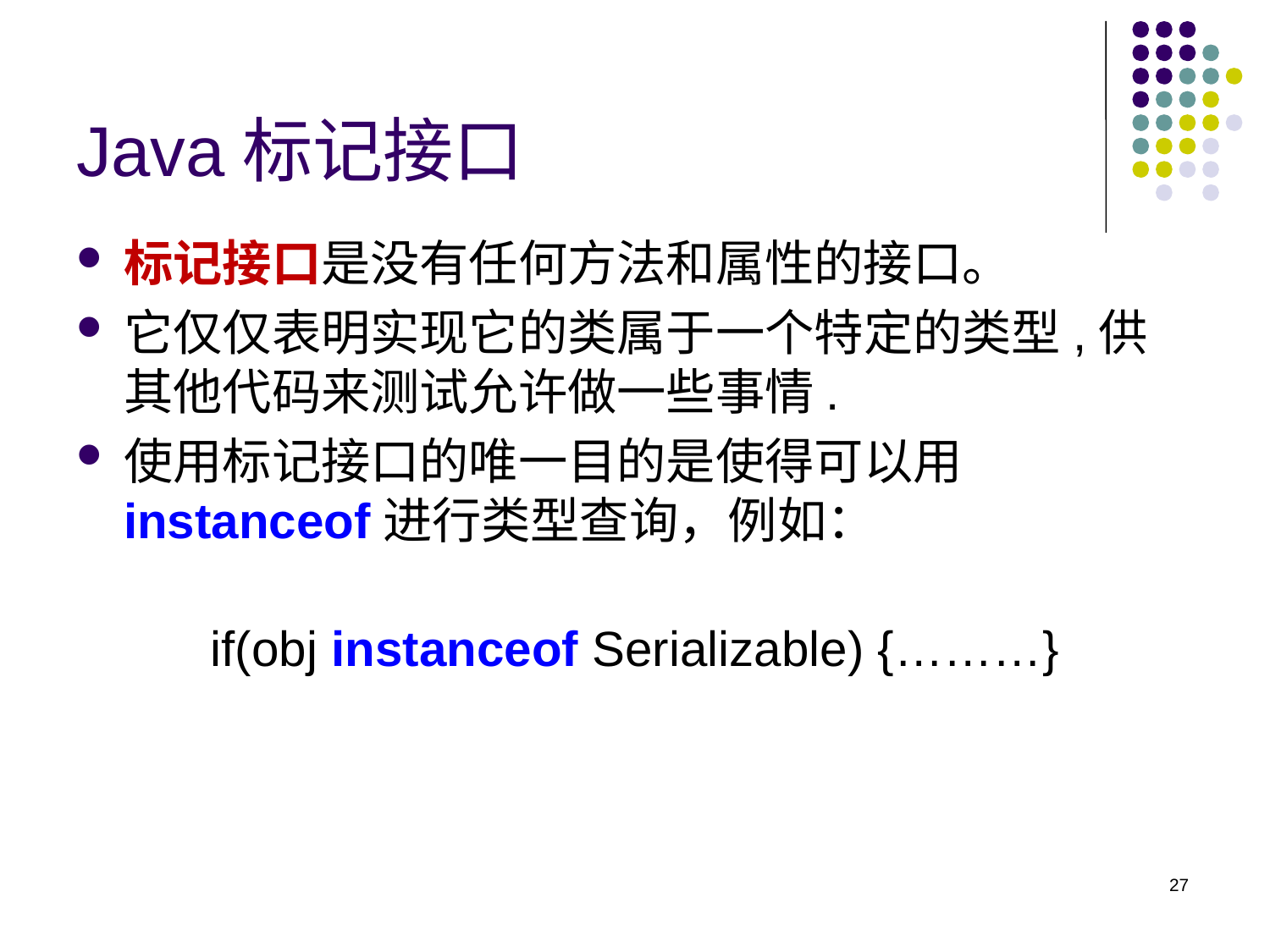

# Java标记接口
标记接口是没有任何方法和属性的接口。
它仅仅表明实现它的类属于一个特定的类型,供其他代码来测试允许做一些事情.
使用标记接口的唯一目的是使得可以用instanceof进行类型查询，例如：
 if(obj instanceof Serializable) {………}
27